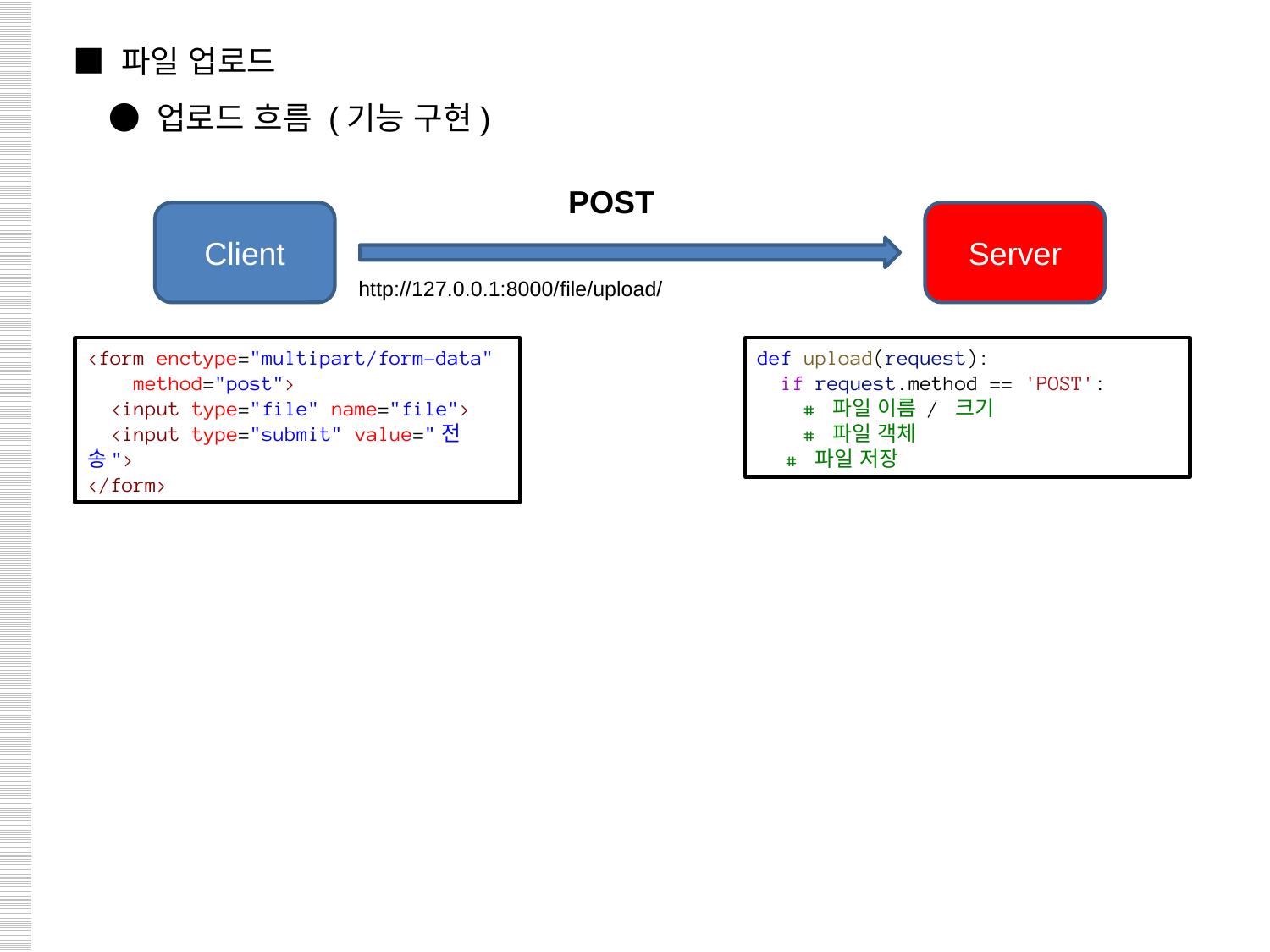

■ 파일 업로드
    ● 업로드 흐름 (기능 구현)
POST
Client
Server

http://127.0.0.1:8000/file/upload/
<form enctype="multipart/form-data"
    method="post">
  <input type="file" name="file">
  <input type="submit" value="전송">
</form>
def upload(request):
  if request.method == 'POST':
    # 파일 이름 / 크기
    # 파일 객체
    # 파일 저장